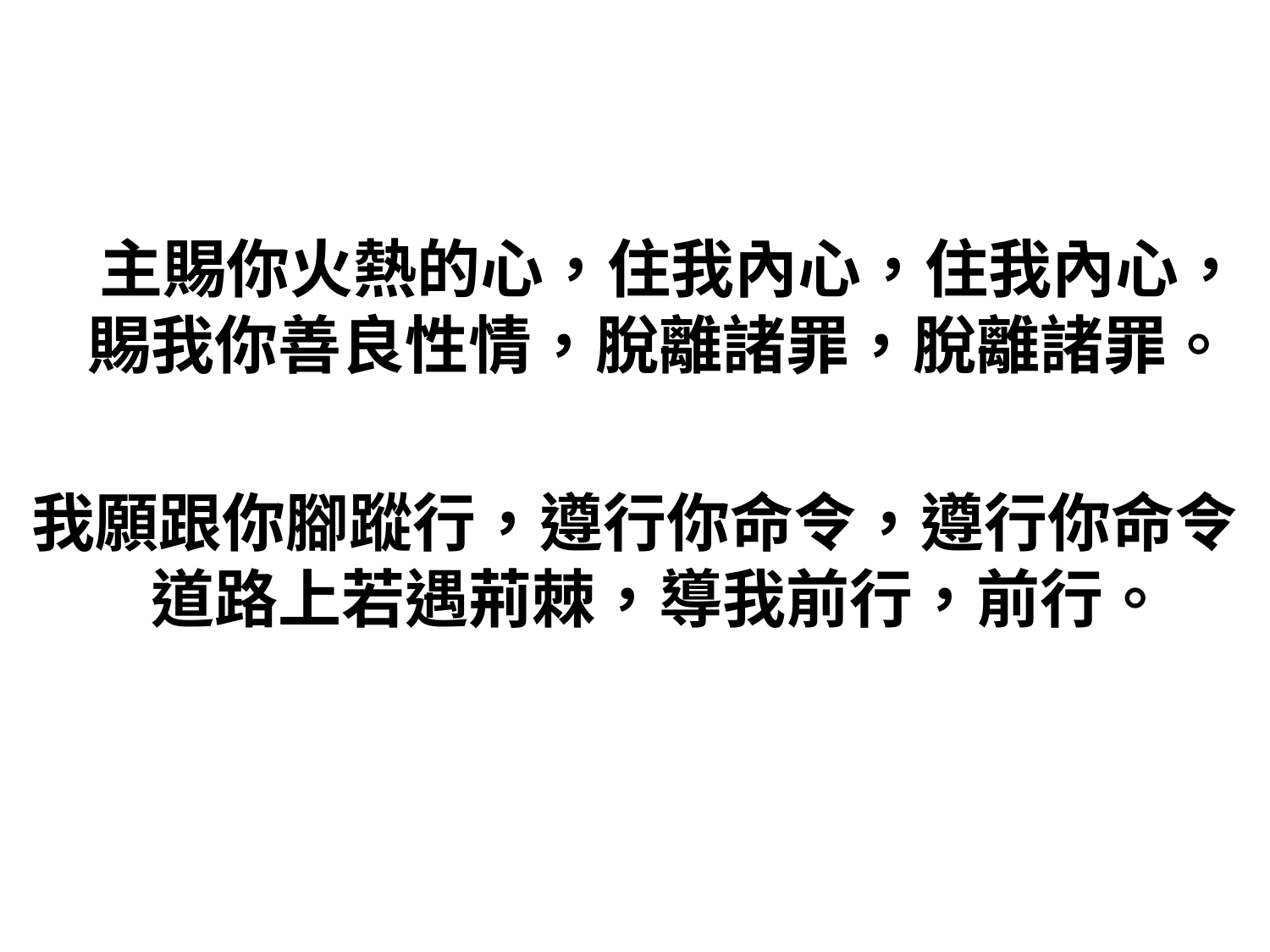

#
    主賜你火熱的心，住我內心，住我內心，
賜我你善良性情，脫離諸罪，脫離諸罪。

我願跟你腳蹤行，遵行你命令，遵行你命令
道路上若遇荊棘，導我前行，前行。